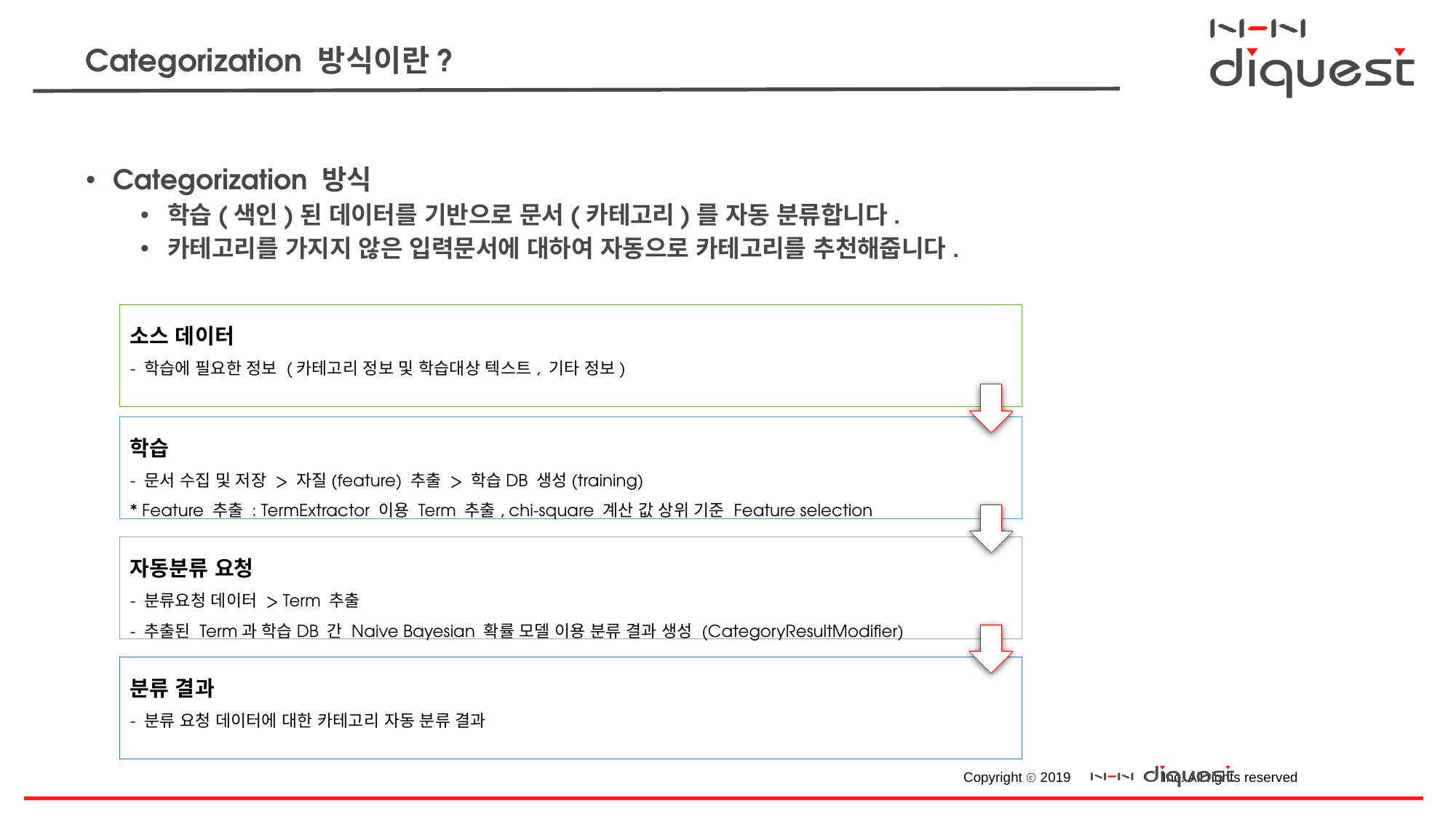

# Categorization 방식이란?
Categorization 방식
학습(색인)된 데이터를 기반으로 문서(카테고리)를 자동 분류합니다.
카테고리를 가지지 않은 입력문서에 대하여 자동으로 카테고리를 추천해줍니다.
소스 데이터
- 학습에 필요한 정보 (카테고리 정보 및 학습대상 텍스트, 기타 정보)

학습
- 문서 수집 및 저장 > 자질(feature) 추출 > 학습DB 생성(training)
* Feature 추출 : TermExtractor 이용 Term 추출, chi-square 계산 값 상위 기준 Feature selection

자동분류 요청
- 분류요청 데이터 > Term 추출
- 추출된 Term과 학습DB 간 Naive Bayesian 확률 모델 이용 분류 결과 생성 (CategoryResultModifier)

분류 결과
- 분류 요청 데이터에 대한 카테고리 자동 분류 결과